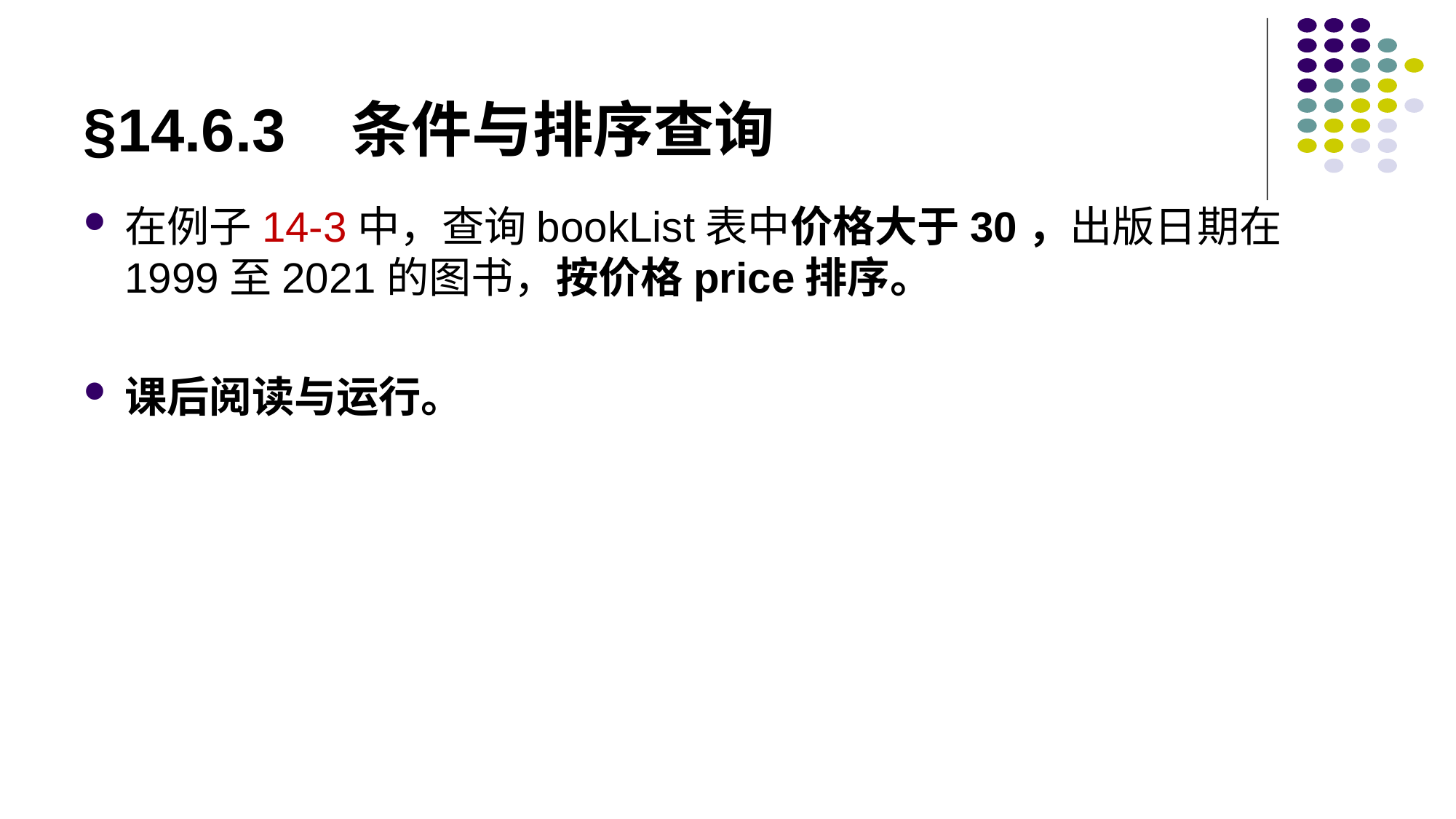

# §14.6.3   条件与排序查询
在例子14-3中，查询bookList表中价格大于30，出版日期在1999至2021的图书，按价格price排序。

课后阅读与运行。

42